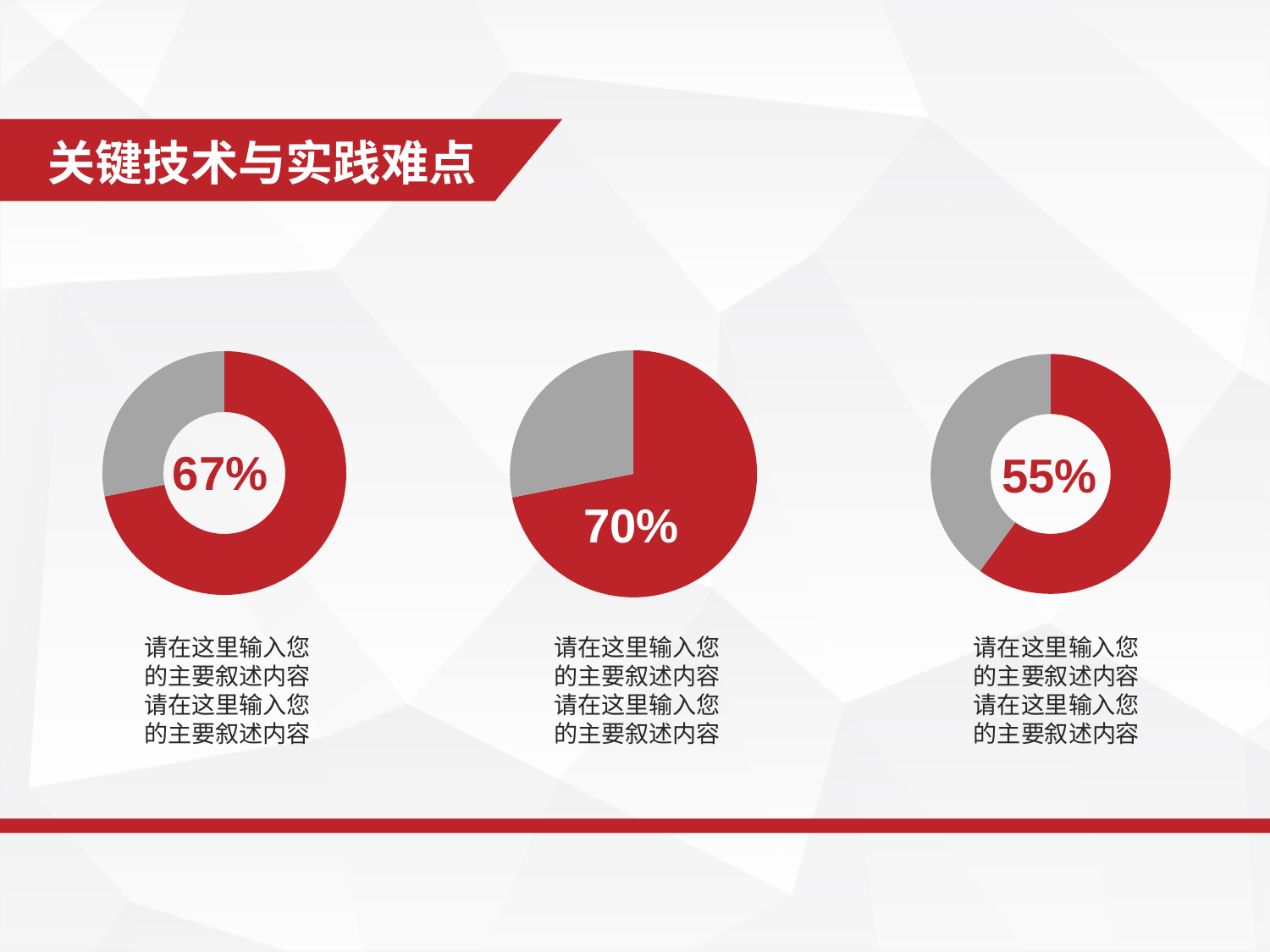

关键技术与实践难点

### Chart

| Category |  |
|---|---|
70%

### Chart

| Category |  |
|---|---|
67%

### Chart

| Category |  |
|---|---|
55%
请在这里输入您
的主要叙述内容
请在这里输入您
的主要叙述内容

请在这里输入您
的主要叙述内容
请在这里输入您
的主要叙述内容

请在这里输入您
的主要叙述内容
请在这里输入您
的主要叙述内容